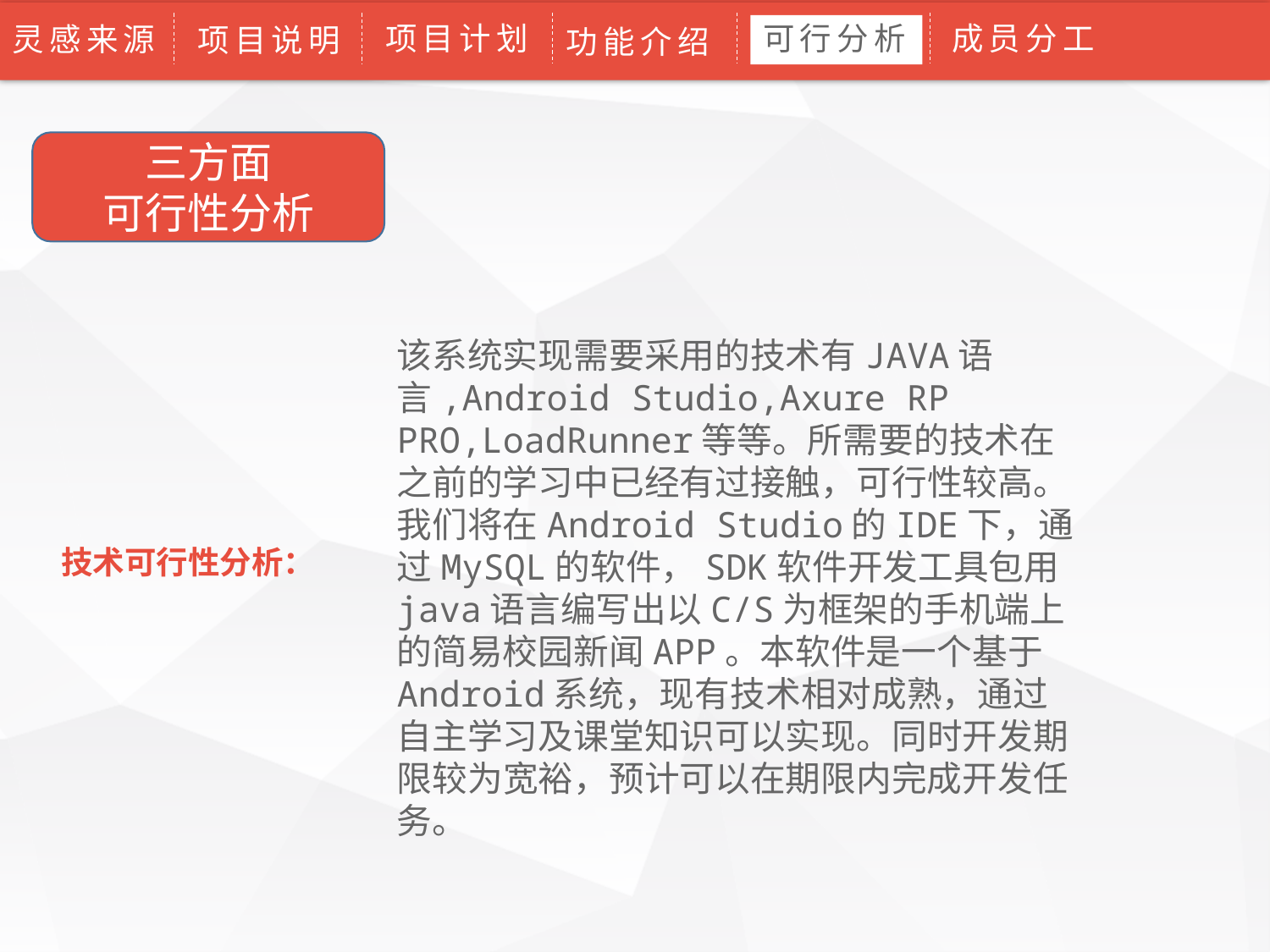

项目计划
可行分析
成员分工
论文绪论
灵感来源
研究背景
研究方法
研究结果
问题讨论
论文总结

项目说明

功能介绍
三方面
可行性分析
该系统实现需要采用的技术有JAVA语言,Android Studio,Axure RP PRO,LoadRunner等等。所需要的技术在之前的学习中已经有过接触，可行性较高。我们将在Android Studio的IDE下，通过MySQL的软件，SDK软件开发工具包用java语言编写出以C/S为框架的手机端上的简易校园新闻APP。本软件是一个基于Android系统，现有技术相对成熟，通过自主学习及课堂知识可以实现。同时开发期限较为宽裕，预计可以在期限内完成开发任务。
技术可行性分析：